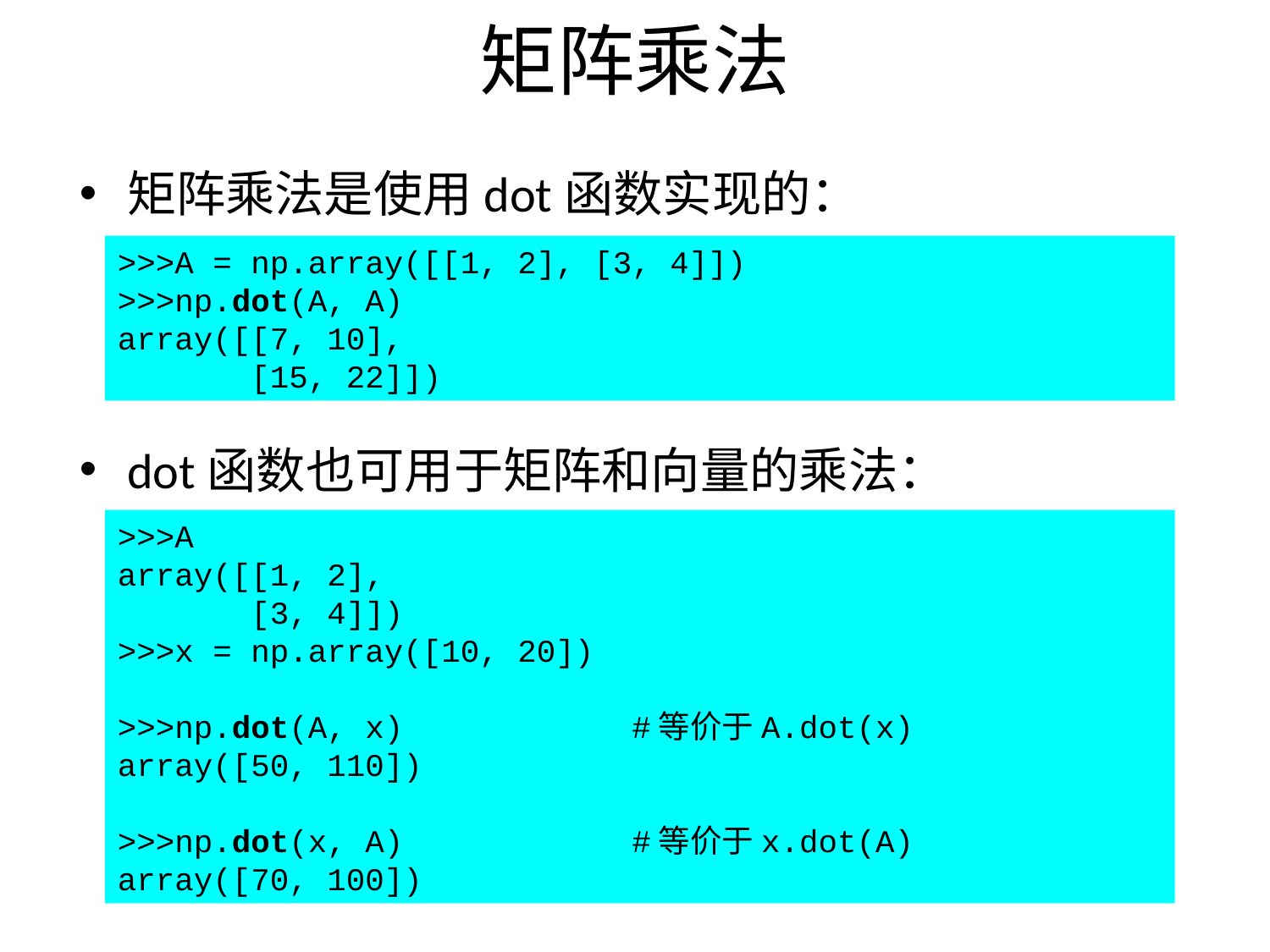

# 矩阵乘法
矩阵乘法是使用dot函数实现的：

dot函数也可用于矩阵和向量的乘法：

>>>A = np.array([[1, 2], [3, 4]])
>>>np.dot(A, A)
array([[7, 10],
       [15, 22]])
>>>A
array([[1, 2],
       [3, 4]])
>>>x = np.array([10, 20])

>>>np.dot(A, x)            #等价于A.dot(x)
array([50, 110])

>>>np.dot(x, A)            #等价于x.dot(A)
array([70, 100])